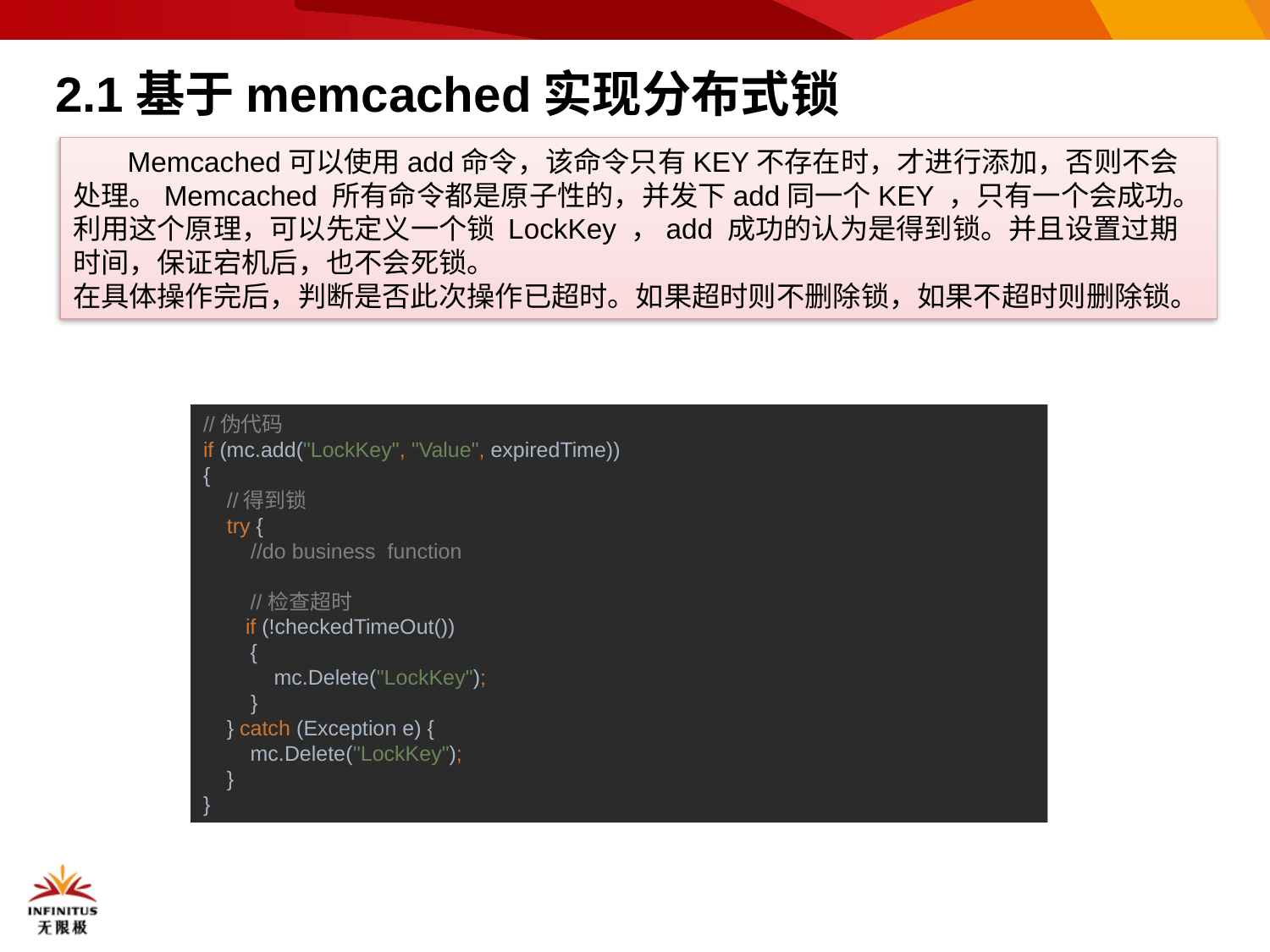

# 2.1基于memcached实现分布式锁
       Memcached可以使用add命令，该命令只有KEY不存在时，才进行添加，否则不会处理。Memcached 所有命令都是原子性的，并发下add同一个KEY ，只有一个会成功。
利用这个原理，可以先定义一个锁 LockKey ，add 成功的认为是得到锁。并且设置过期时间，保证宕机后，也不会死锁。
在具体操作完后，判断是否此次操作已超时。如果超时则不删除锁，如果不超时则删除锁。
//伪代码
if (mc.add("LockKey", "Value", expiredTime))
{
    //得到锁
    try {
        //do business  function
        //检查超时
        if (!checkedTimeOut())
        {
            mc.Delete("LockKey");
        }
    } catch (Exception e) {
        mc.Delete("LockKey");
    }
}